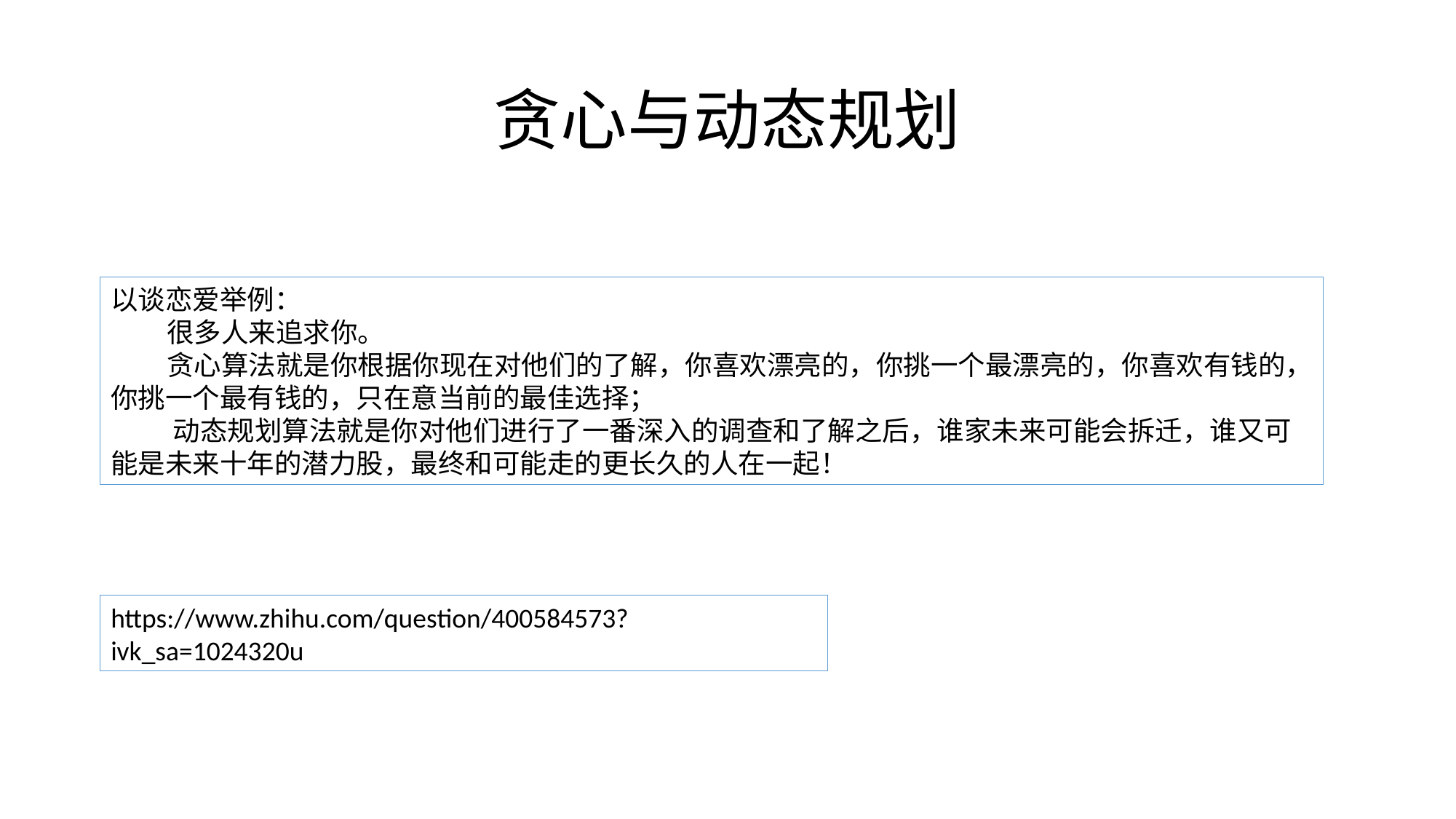

# 贪心与动态规划
以谈恋爱举例：
        很多人来追求你。
        贪心算法就是你根据你现在对他们的了解，你喜欢漂亮的，你挑一个最漂亮的，你喜欢有钱的，你挑一个最有钱的，只在意当前的最佳选择；
         动态规划算法就是你对他们进行了一番深入的调查和了解之后，谁家未来可能会拆迁，谁又可能是未来十年的潜力股，最终和可能走的更长久的人在一起！
https://www.zhihu.com/question/400584573?ivk_sa=1024320u